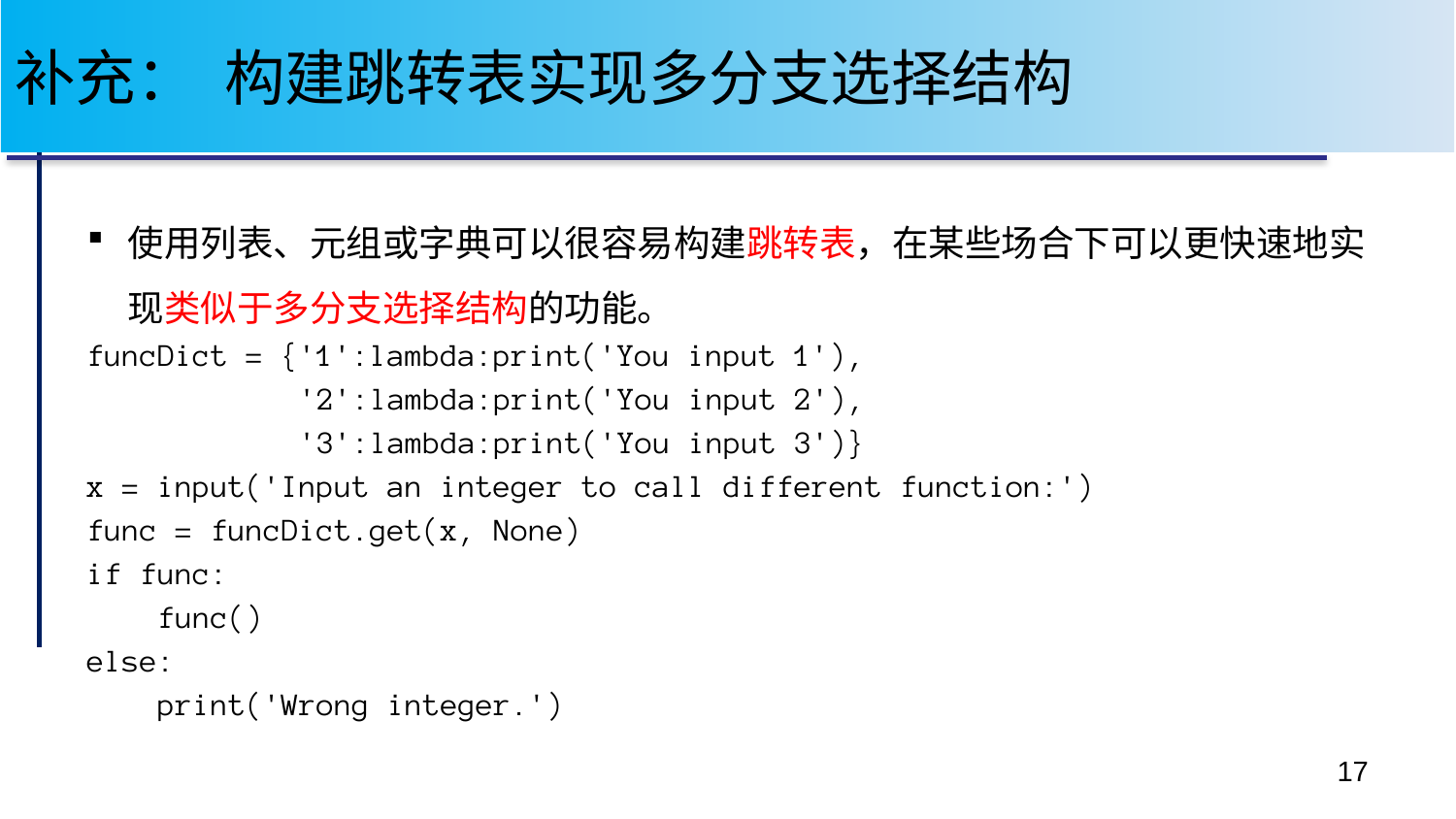

# 补充：  构建跳转表实现多分支选择结构
使用列表、元组或字典可以很容易构建跳转表，在某些场合下可以更快速地实现类似于多分支选择结构的功能。
funcDict = {'1':lambda:print('You input 1'),
            '2':lambda:print('You input 2'),
            '3':lambda:print('You input 3')}
x = input('Input an integer to call different function:')
func = funcDict.get(x, None)
if func:
    func()
else:
    print('Wrong integer.')
17